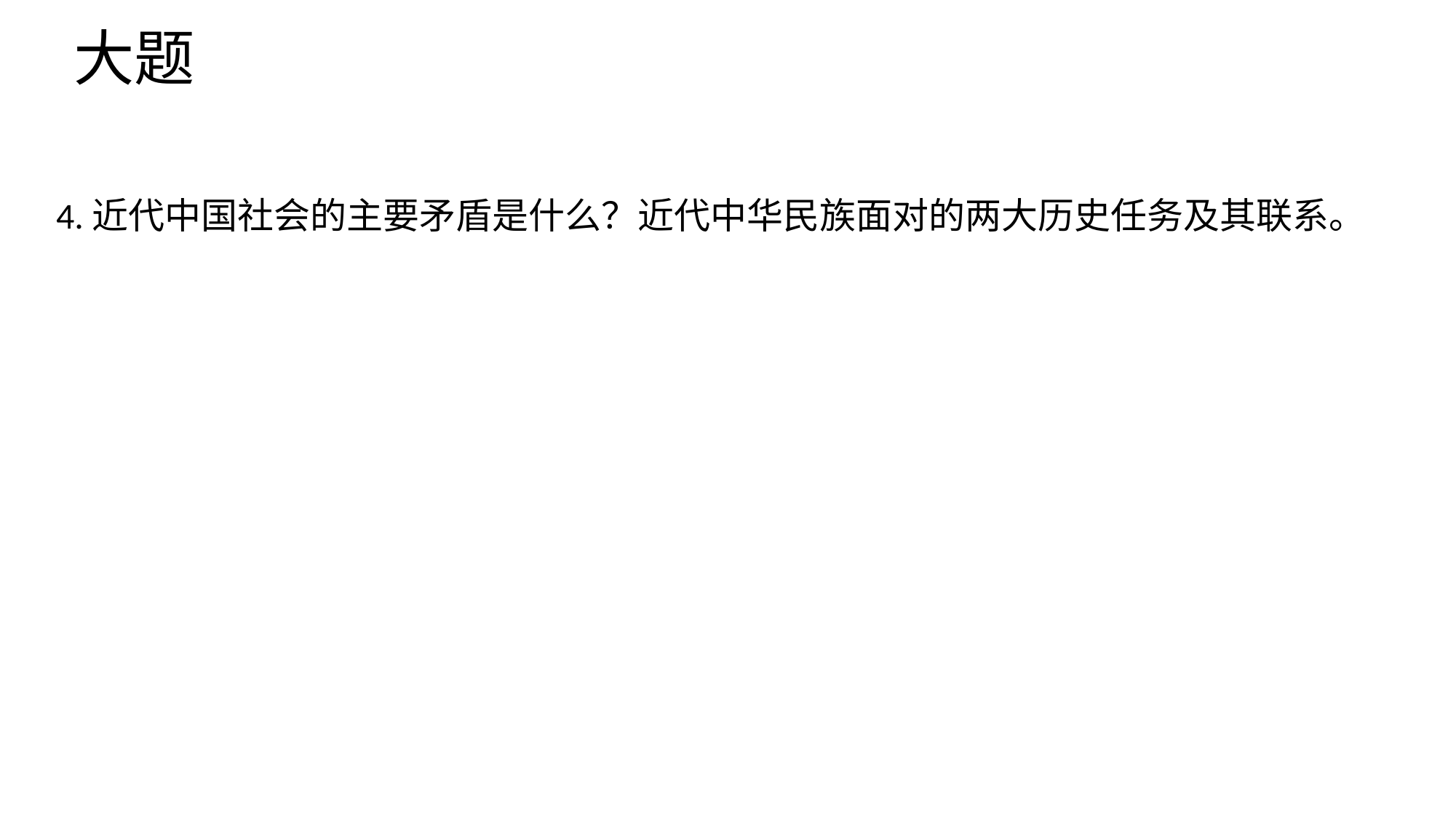

# 大题
4.近代中国社会的主要矛盾是什么？近代中华民族面对的两大历史任务及其联系。